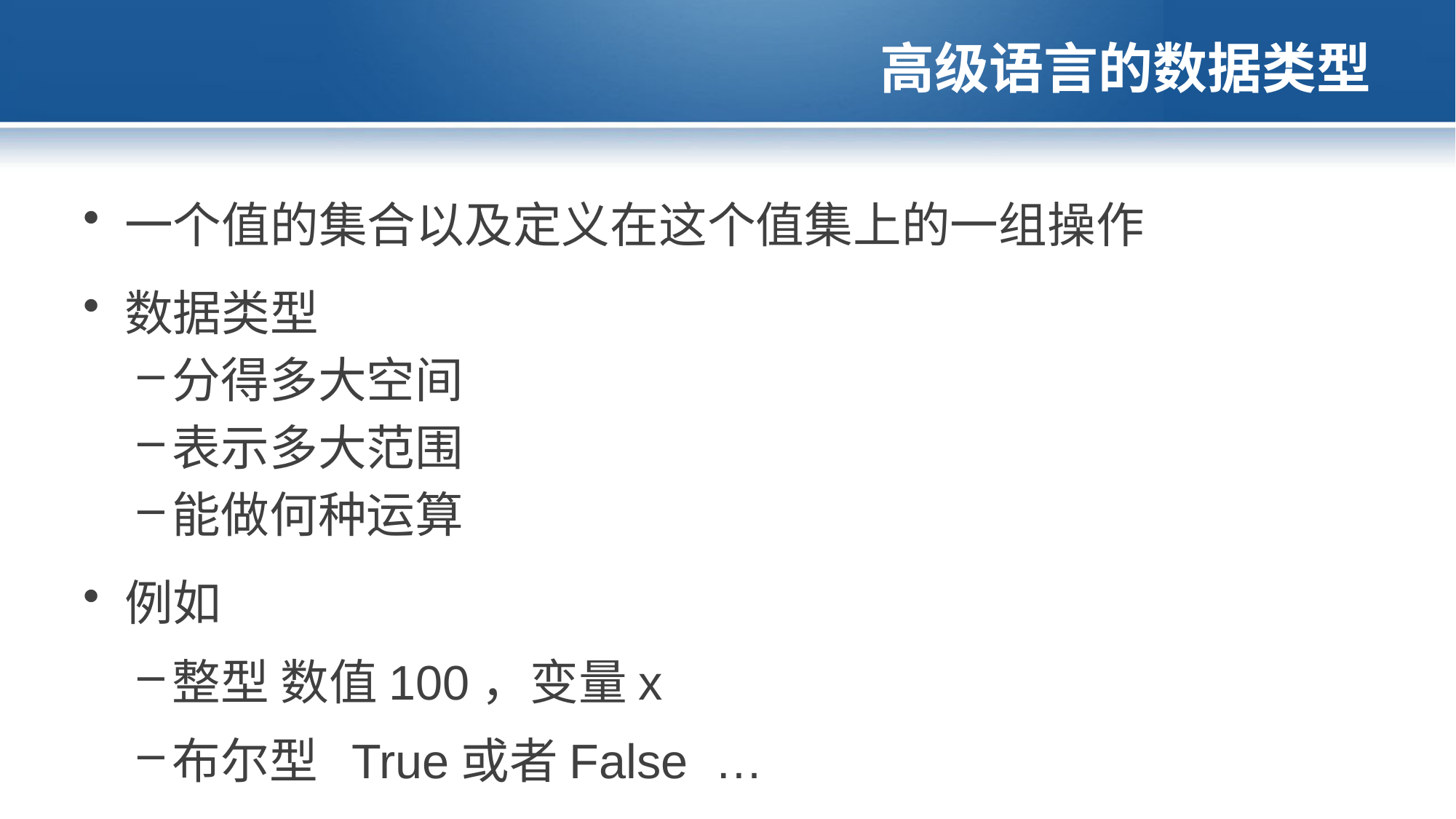

# 高级语言的数据类型
一个值的集合以及定义在这个值集上的一组操作
数据类型
分得多大空间
表示多大范围
能做何种运算
例如
整型 数值100，变量x
布尔型  True或者False  …